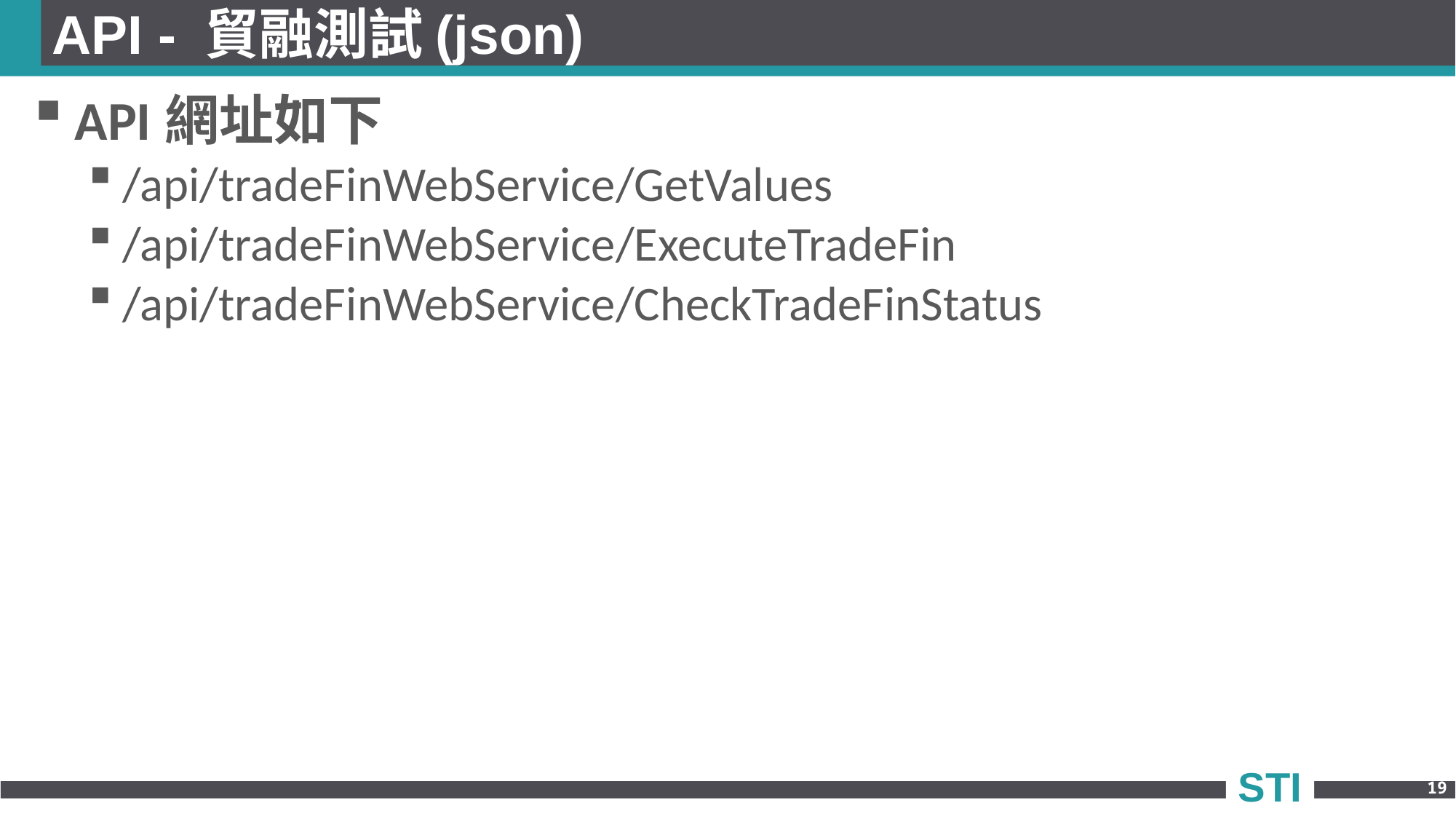

# API - 貿融測試(json)
API網址如下
/api/tradeFinWebService/GetValues
/api/tradeFinWebService/ExecuteTradeFin
/api/tradeFinWebService/CheckTradeFinStatus

19